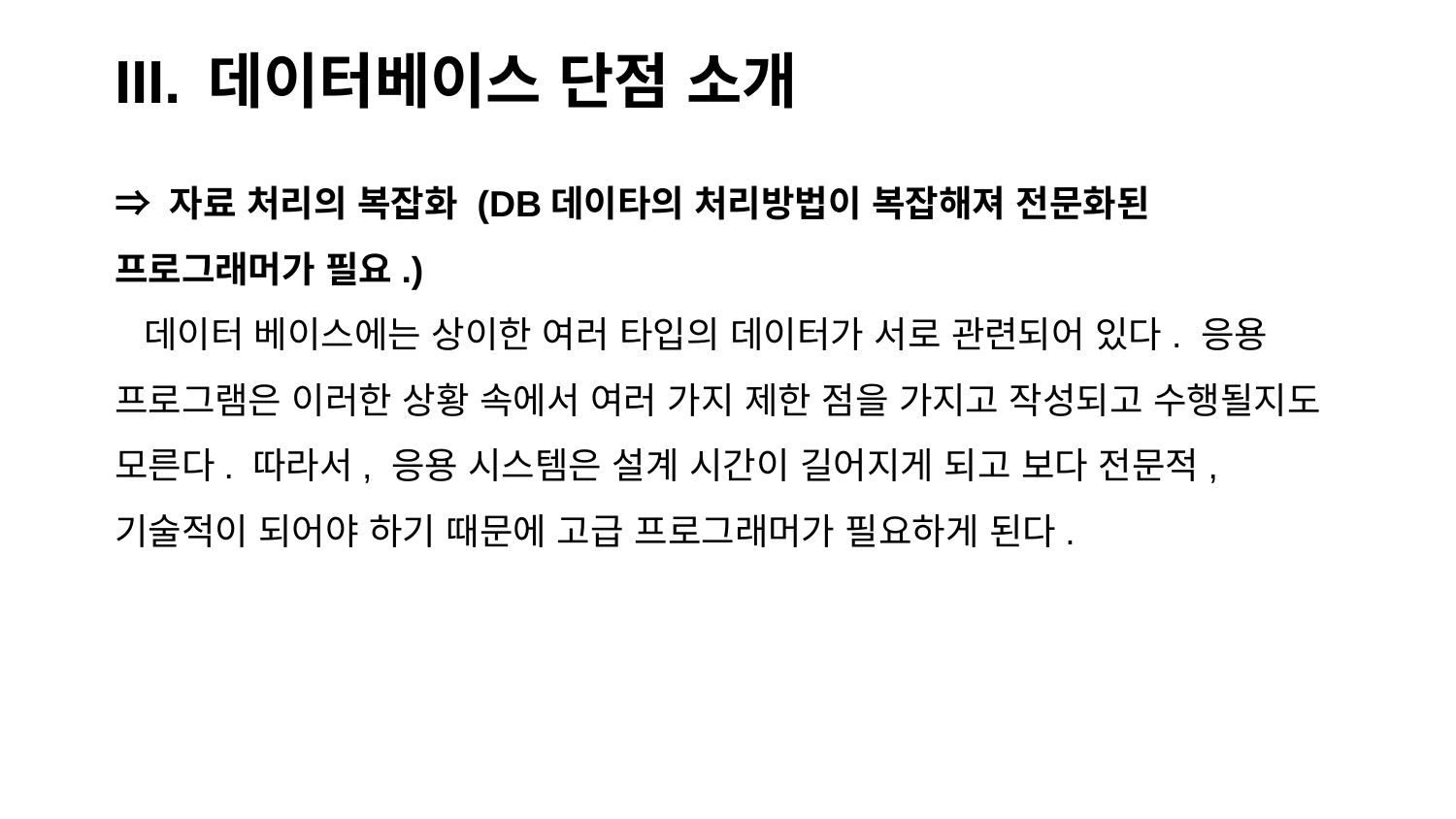

# III. 데이터베이스 단점 소개
⇒ 자료 처리의 복잡화 (DB데이타의 처리방법이 복잡해져 전문화된 프로그래머가 필요.)
  데이터 베이스에는 상이한 여러 타입의 데이터가 서로 관련되어 있다. 응용 프로그램은 이러한 상황 속에서 여러 가지 제한 점을 가지고 작성되고 수행될지도 모른다. 따라서, 응용 시스템은 설계 시간이 길어지게 되고 보다 전문적, 기술적이 되어야 하기 때문에 고급 프로그래머가 필요하게 된다.